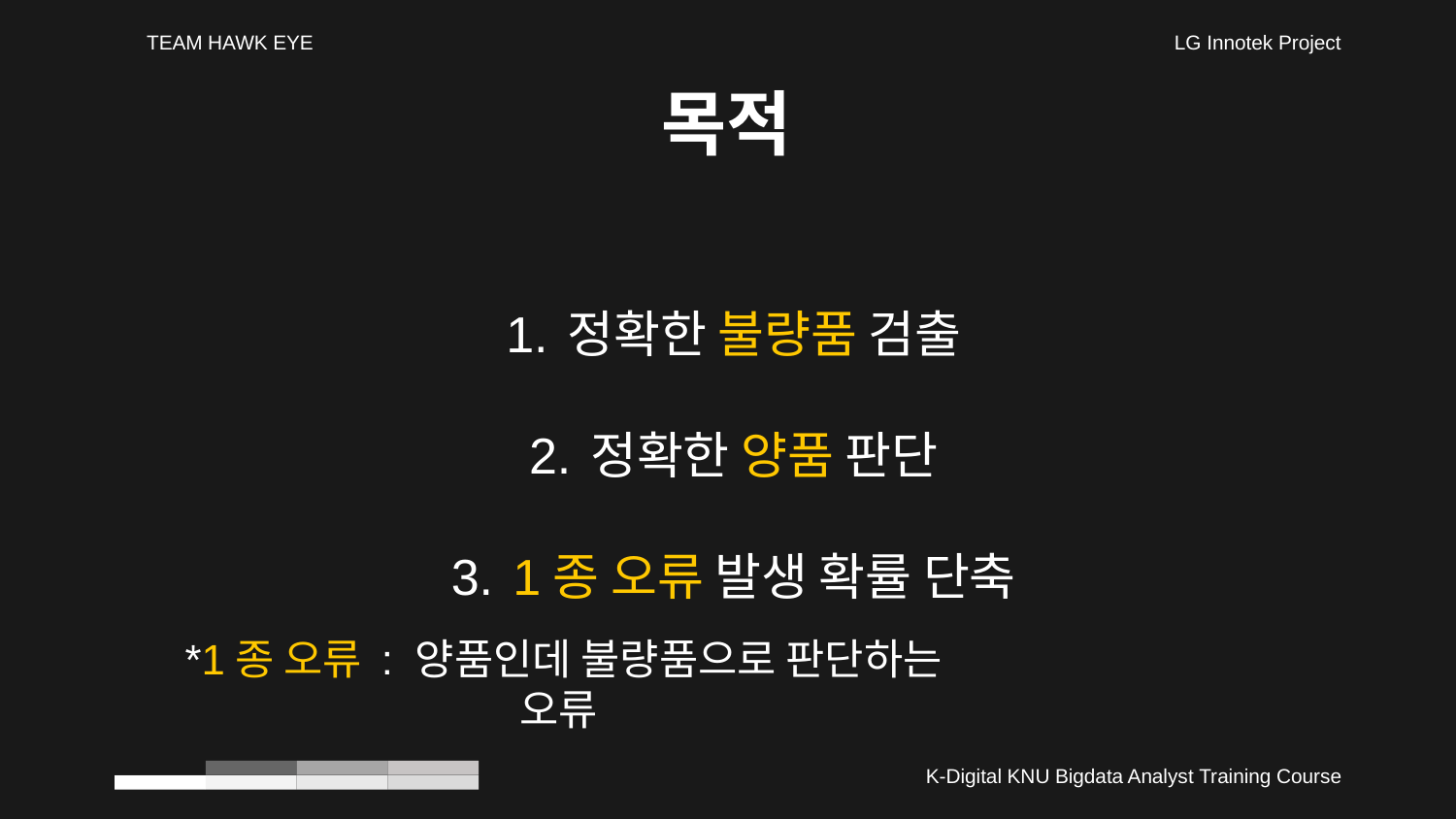

TEAM HAWK EYE
LG Innotek Project
목적
정확한 불량품 검출
정확한 양품 판단
1종 오류 발생 확률 단축
*1종 오류 : 양품인데 불량품으로 판단하는 오류
K-Digital KNU Bigdata Analyst Training Course